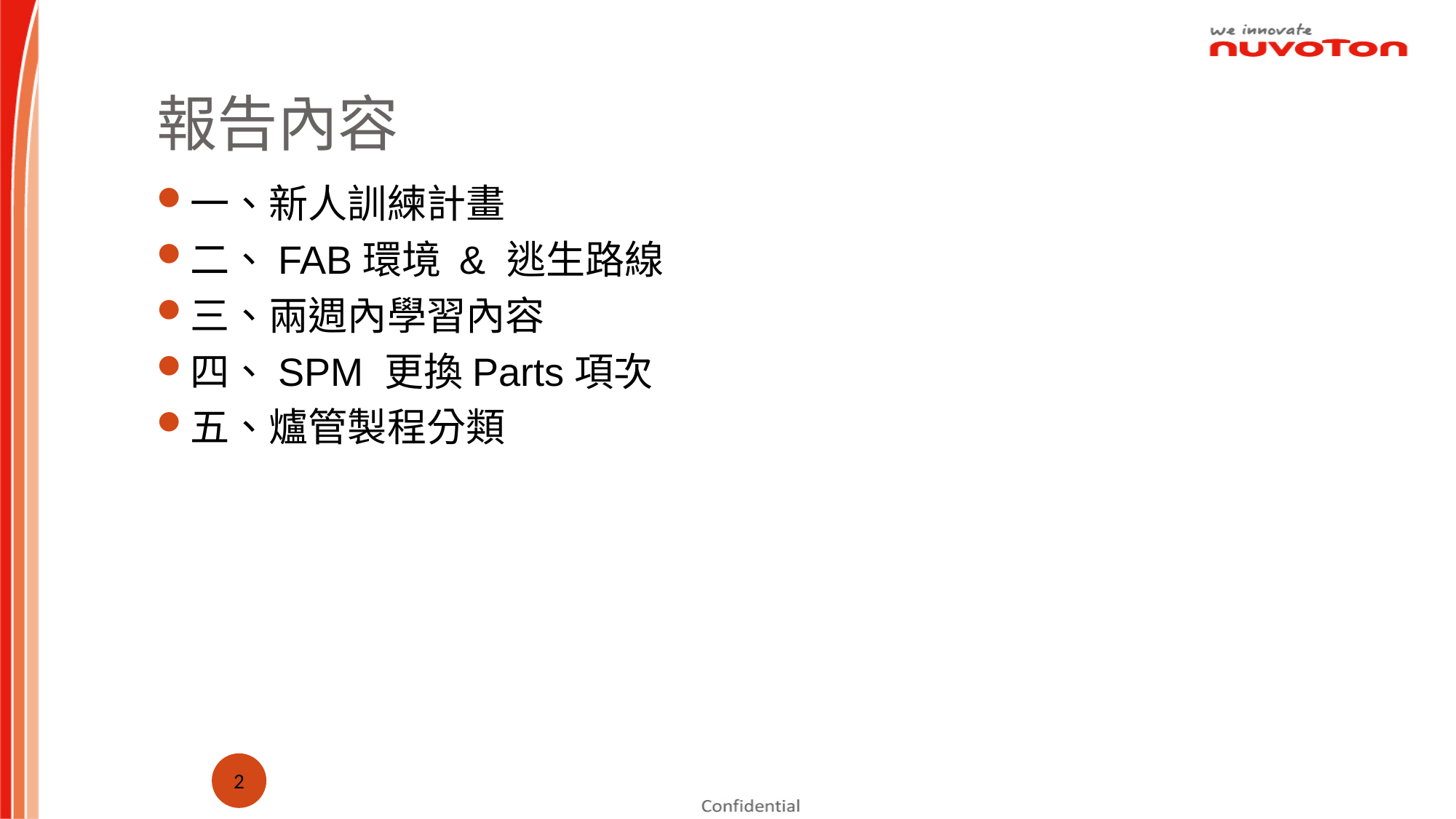

# 報告內容
一、新人訓練計畫
二、FAB環境 & 逃生路線
三、兩週內學習內容
四、SPM 更換Parts項次
五、爐管製程分類
2